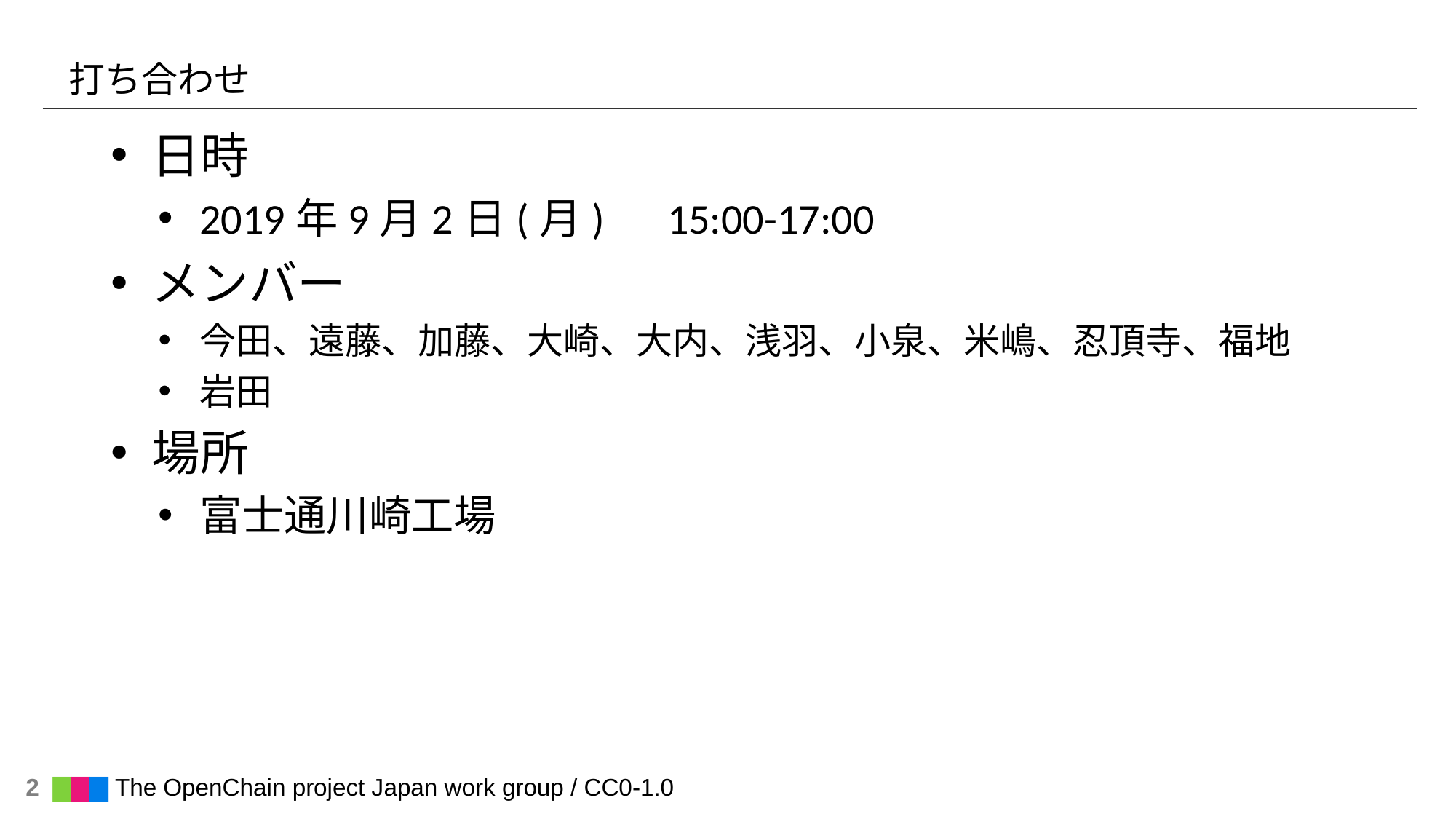

# 打ち合わせ
日時
2019年9月2日(月)　15:00-17:00
メンバー
今田、遠藤、加藤、大崎、大内、浅羽、小泉、米嶋、忍頂寺、福地
岩田
場所
富士通川崎工場